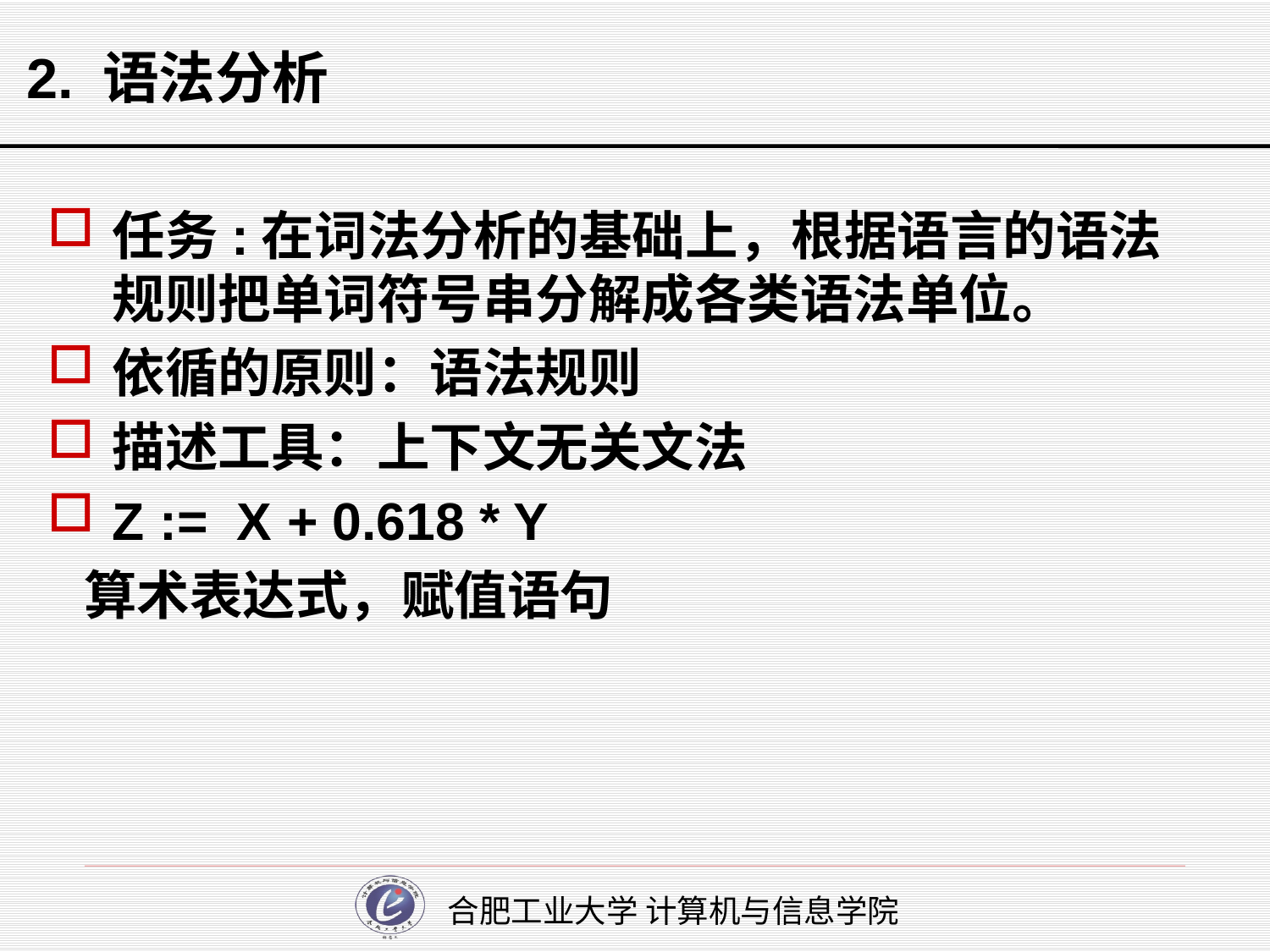

# 2. 语法分析

任务:在词法分析的基础上，根据语言的语法规则把单词符号串分解成各类语法单位。
依循的原则：语法规则
描述工具：上下文无关文法
Z :=  X + 0.618 * Y
  算术表达式，赋值语句

20